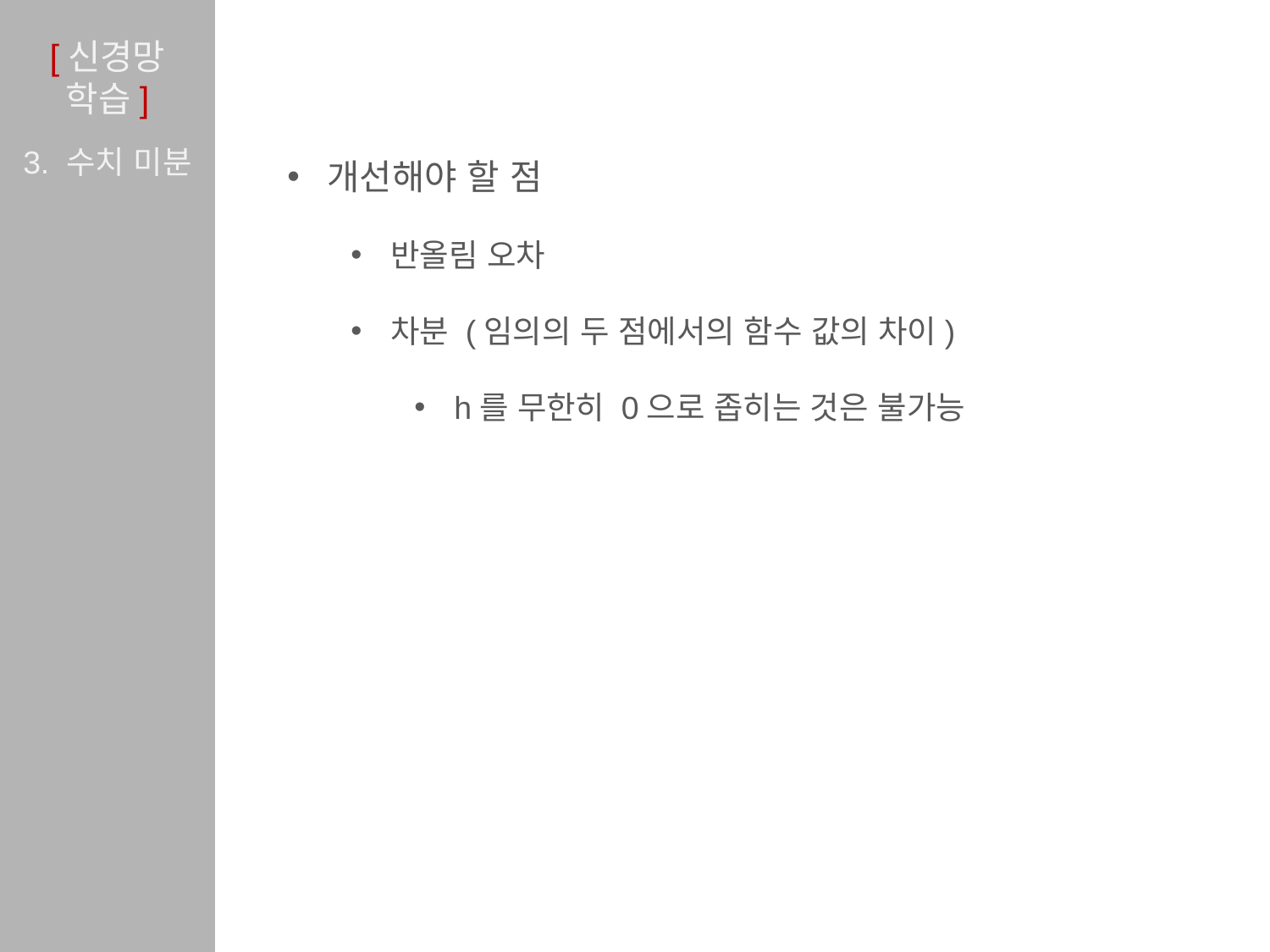

[신경망 학습]

개선해야 할 점
반올림 오차
차분 (임의의 두 점에서의 함수 값의 차이)
h를 무한히 0으로 좁히는 것은 불가능
3. 수치 미분